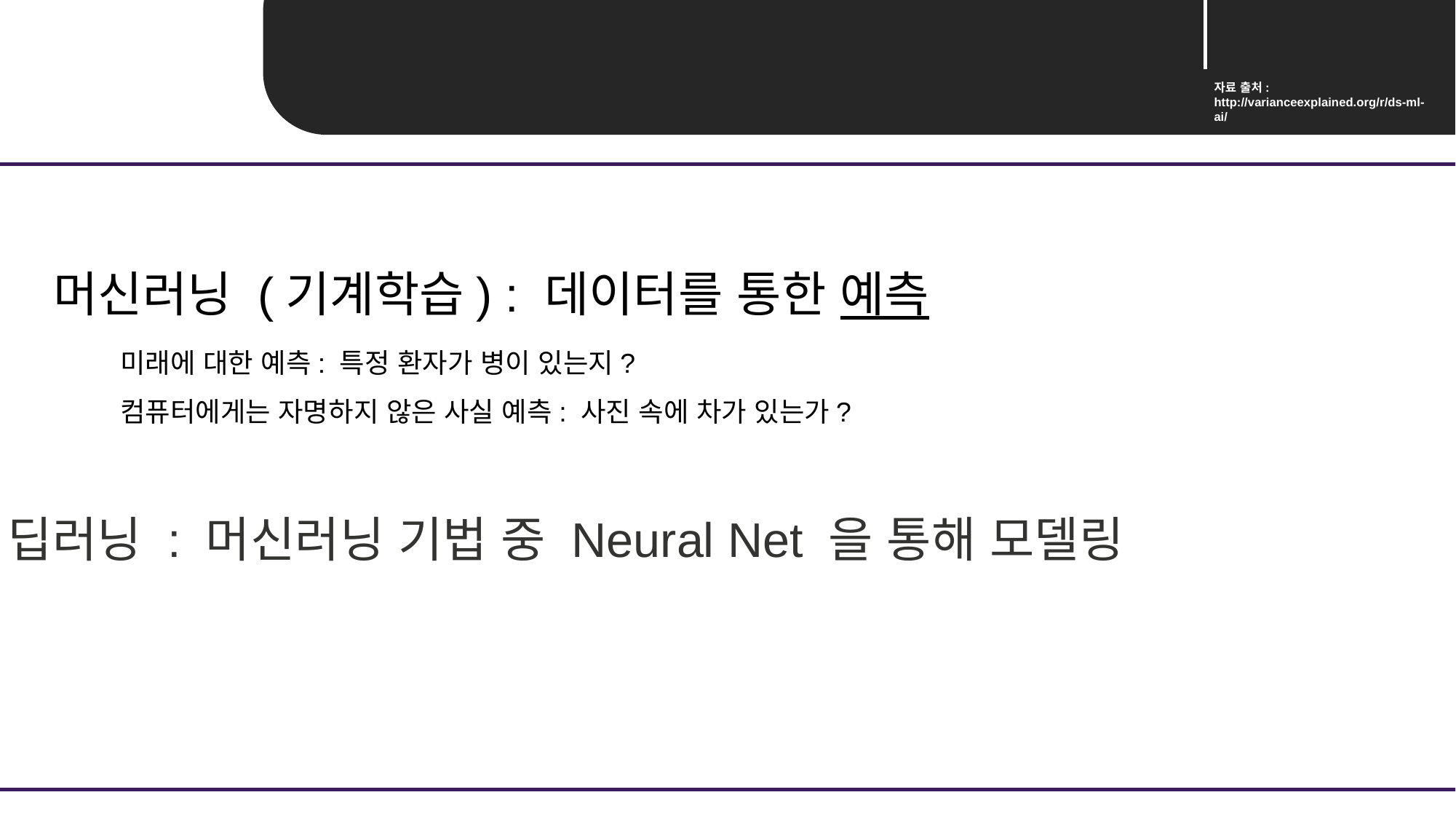

자료 출처:
http://varianceexplained.org/r/ds-ml-ai/
Unit  01 ㅣIntroduction
머신러닝 (기계학습) : 데이터를 통한 예측
미래에 대한 예측: 특정 환자가 병이 있는지?
컴퓨터에게는 자명하지 않은 사실 예측: 사진 속에 차가 있는가?
딥러닝 : 머신러닝 기법 중 Neural Net 을 통해 모델링